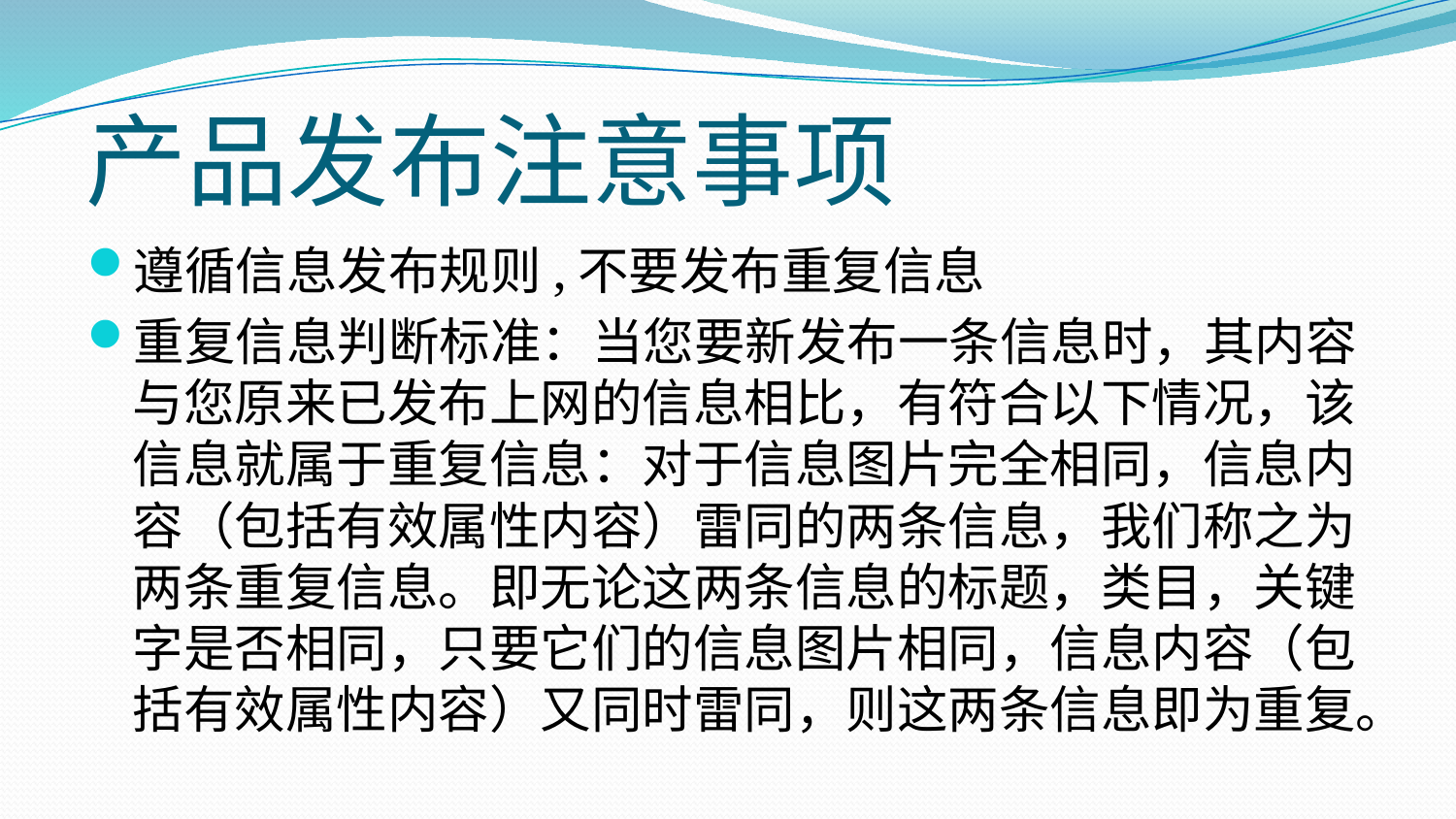

# 产品发布注意事项
遵循信息发布规则,不要发布重复信息
重复信息判断标准：当您要新发布一条信息时，其内容与您原来已发布上网的信息相比，有符合以下情况，该信息就属于重复信息：对于信息图片完全相同，信息内容（包括有效属性内容）雷同的两条信息，我们称之为两条重复信息。即无论这两条信息的标题，类目，关键字是否相同，只要它们的信息图片相同，信息内容（包括有效属性内容）又同时雷同，则这两条信息即为重复。